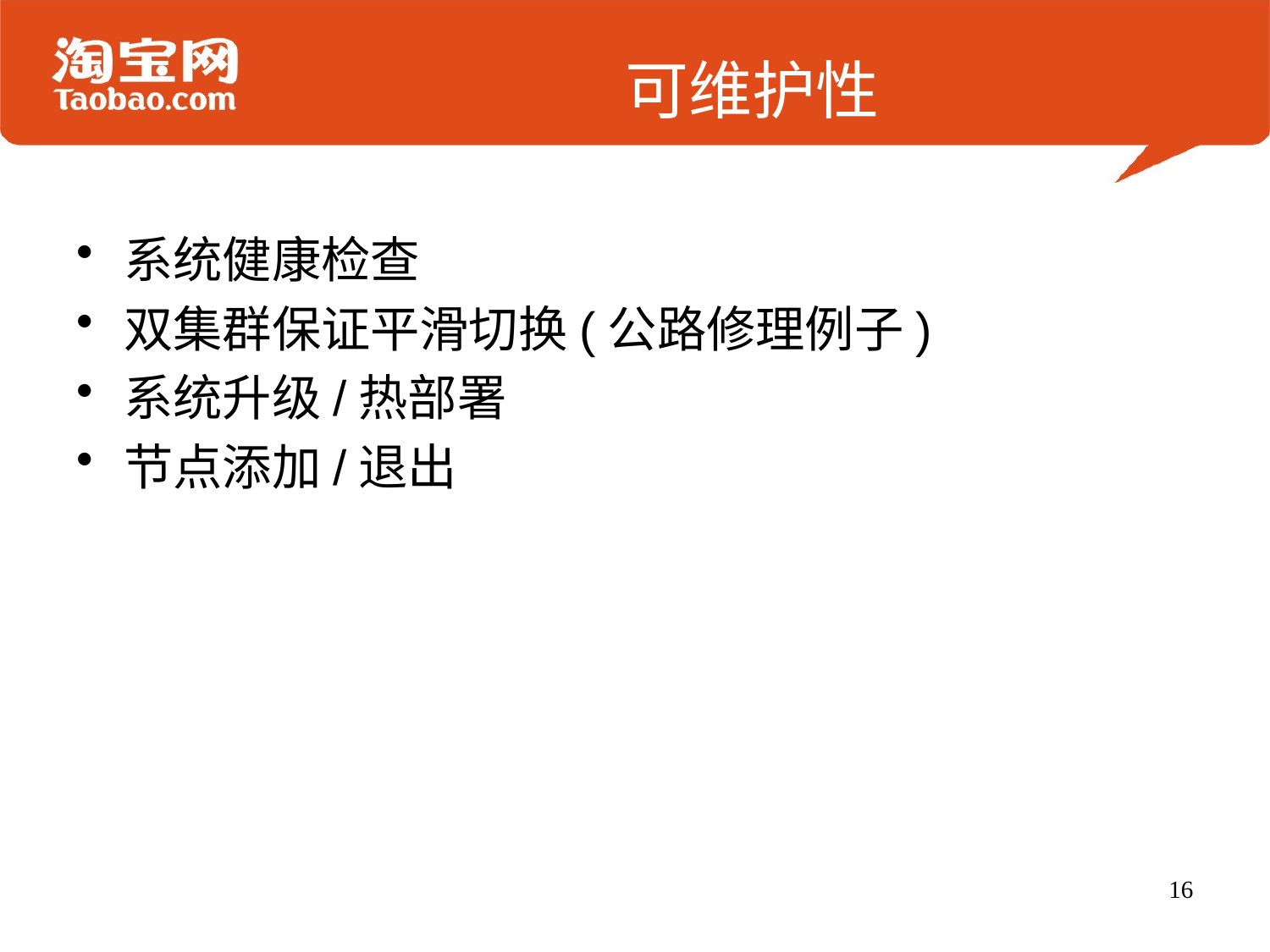

# 可维护性
系统健康检查
双集群保证平滑切换(公路修理例子)
系统升级/热部署
节点添加/退出

16